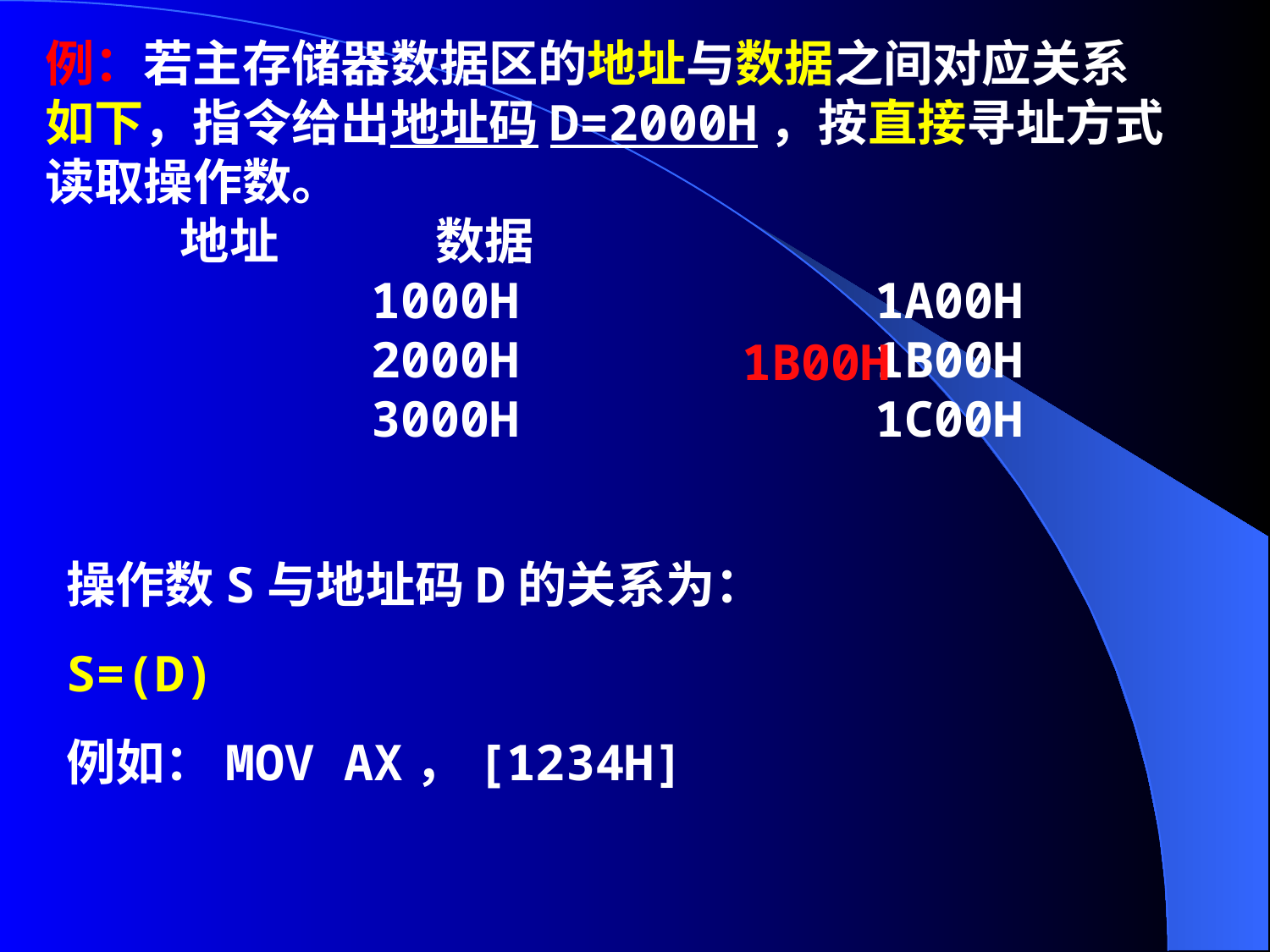

例：若主存储器数据区的地址与数据之间对应关系如下，指令给出地址码D=2000H，按直接寻址方式读取操作数。
           地址              数据
           1000H            1A00H
           2000H            1B00H
           3000H            1C00H
1B00H
操作数S与地址码D的关系为：S=(D)
例如：MOV AX，[1234H]